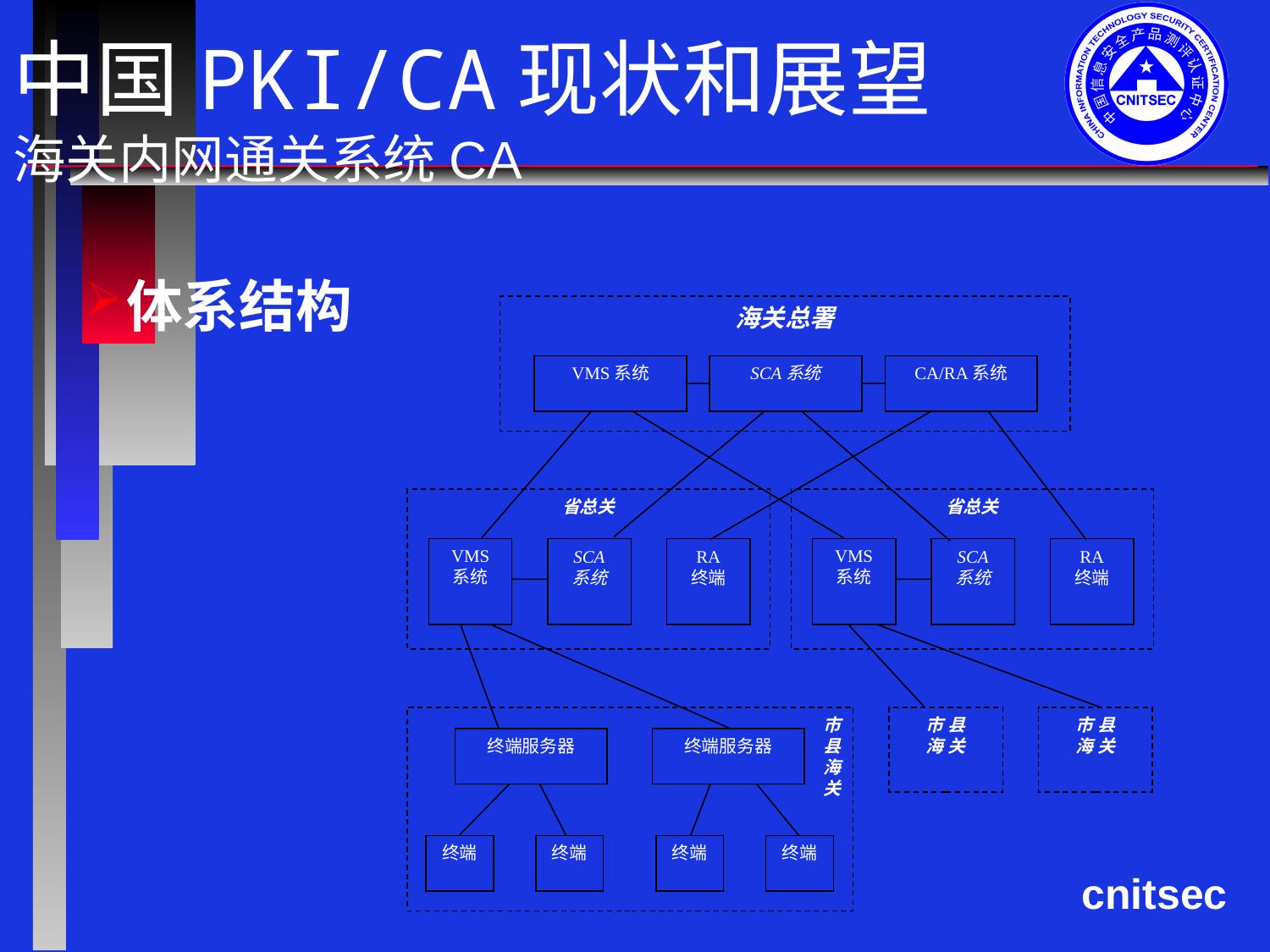

# 中国PKI/CA现状和展望 海关内网通关系统CA

体系结构

海关总署
VMS系统
SCA系统
CA/RA系统

省总关
省总关
VMS
系统
VMS
系统
SCA
系统
RA
终端
SCA
系统
RA
终端

市
县
海
关
市 县
海 关
市 县
海 关
终端服务器
终端服务器

终端
终端
终端
终端